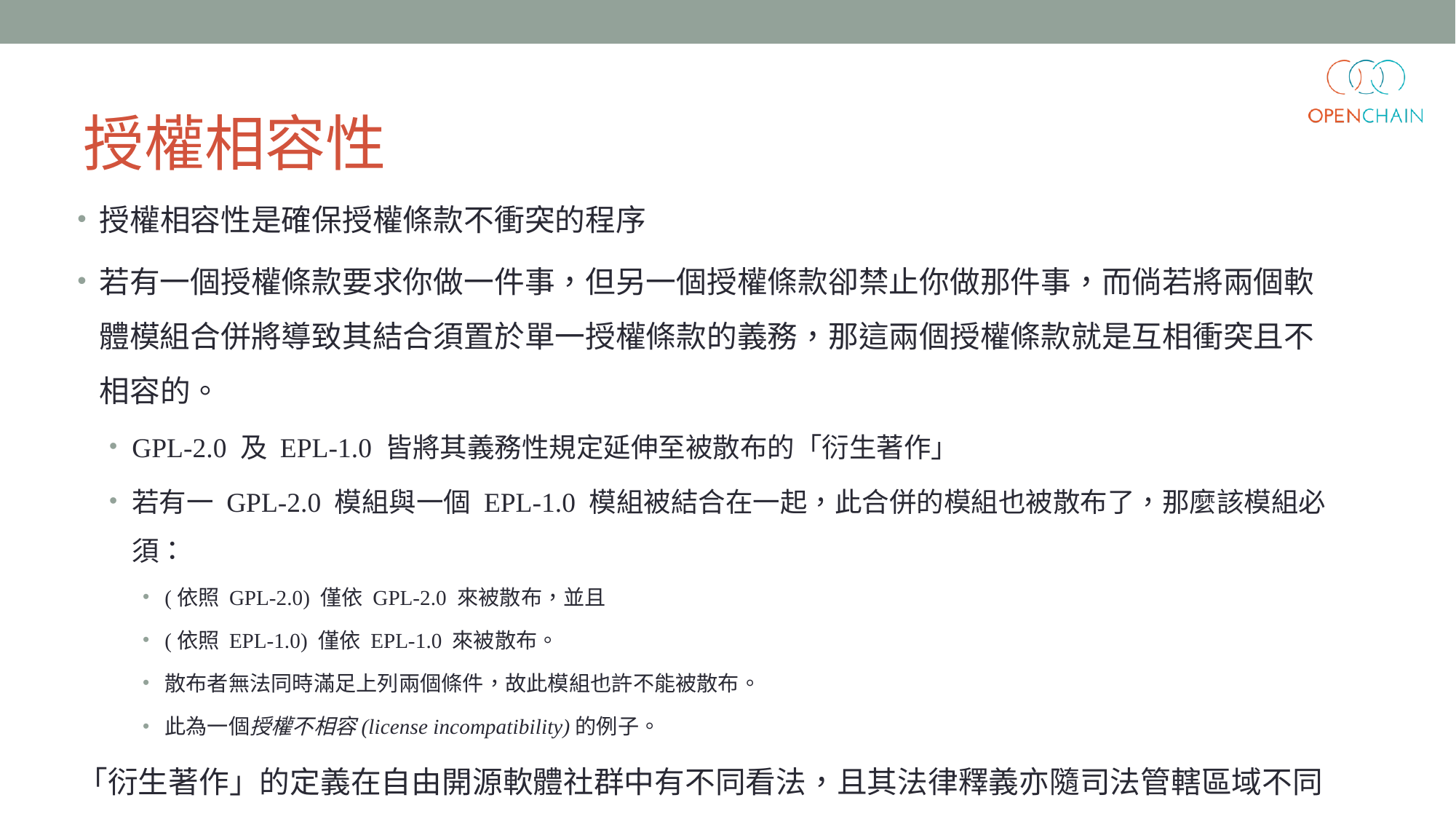

# 授權相容性
授權相容性是確保授權條款不衝突的程序
若有一個授權條款要求你做一件事，但另一個授權條款卻禁止你做那件事，而倘若將兩個軟體模組合併將導致其結合須置於單一授權條款的義務，那這兩個授權條款就是互相衝突且不相容的。
GPL-2.0 及 EPL-1.0 皆將其義務性規定延伸至被散布的「衍生著作」
若有一 GPL-2.0 模組與一個 EPL-1.0 模組被結合在一起，此合併的模組也被散布了，那麼該模組必須：
(依照 GPL-2.0) 僅依 GPL-2.0 來被散布，並且
(依照 EPL-1.0) 僅依 EPL-1.0 來被散布。
散布者無法同時滿足上列兩個條件，故此模組也許不能被散布。
此為一個授權不相容(license incompatibility)的例子。
「衍生著作」的定義在自由開源軟體社群中有不同看法，且其法律釋義亦隨司法管轄區域不同而有可能變化。